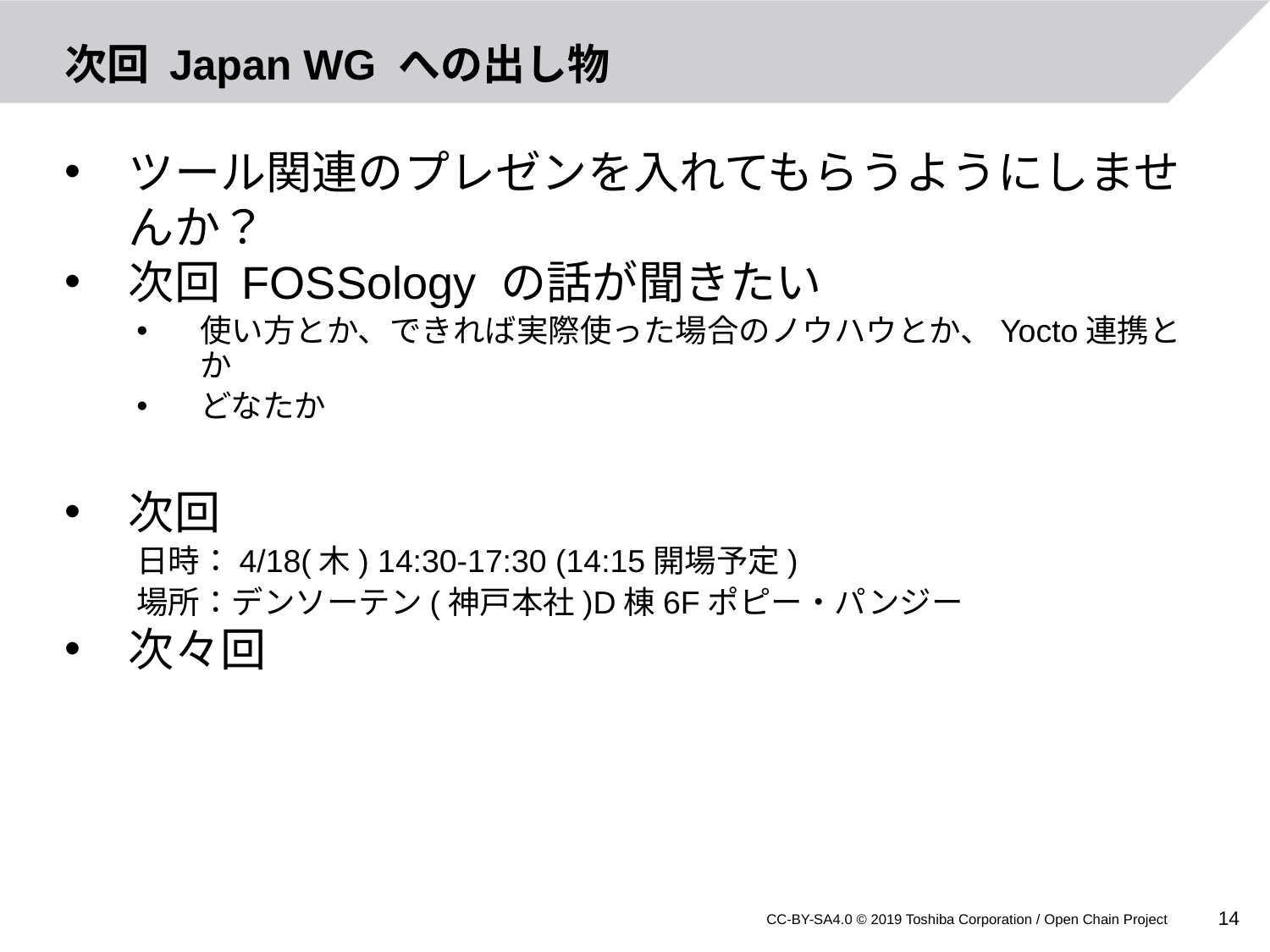

# 次回 Japan WG への出し物
ツール関連のプレゼンを入れてもらうようにしませんか？
次回 FOSSology の話が聞きたい
使い方とか、できれば実際使った場合のノウハウとか、Yocto連携とか
どなたか

次回
日時：4/18(木) 14:30-17:30 (14:15開場予定)
場所：デンソーテン(神戸本社)D棟6Fポピー・パンジー
次々回